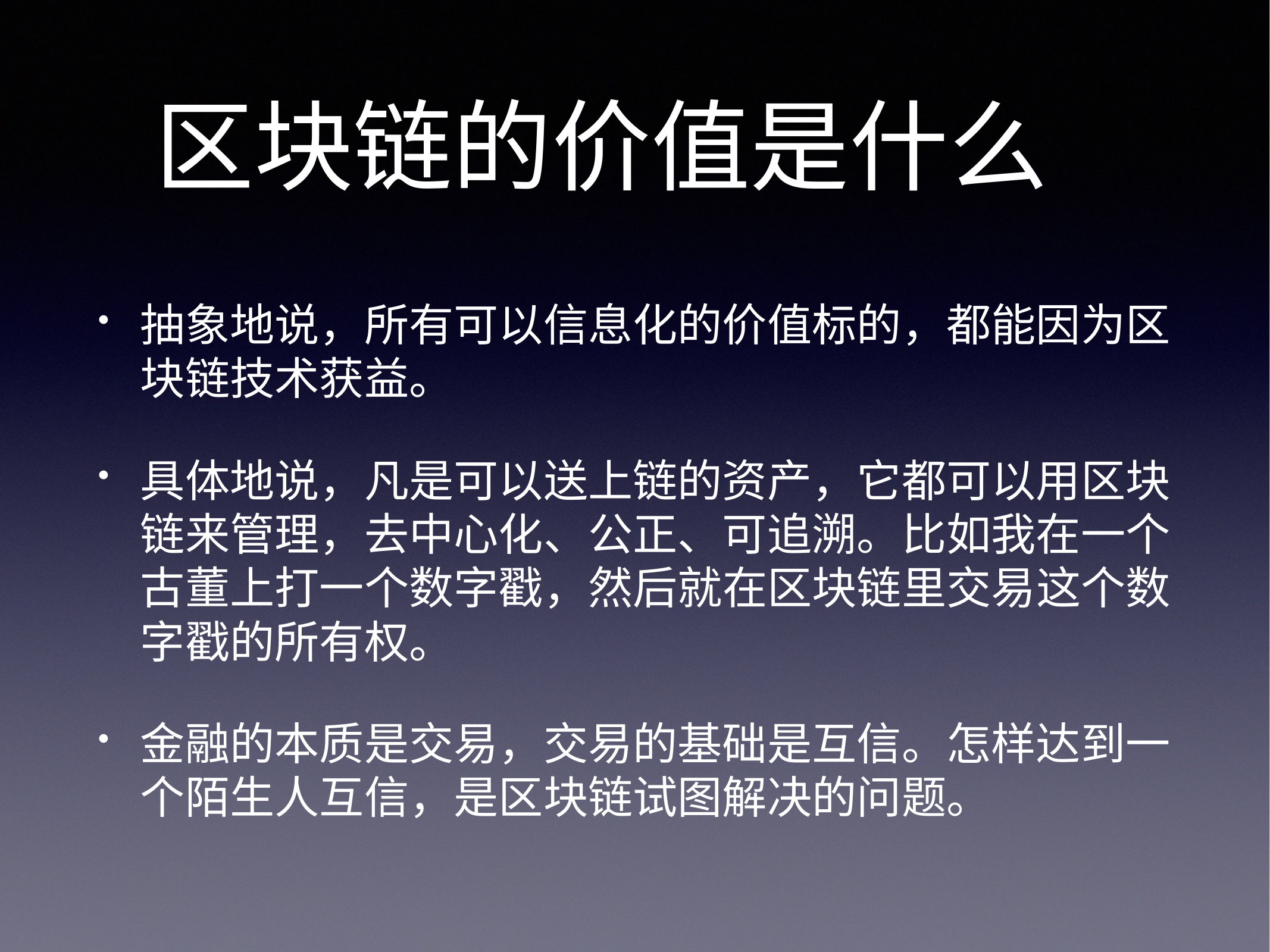

# 区块链的价值是什么
抽象地说，所有可以信息化的价值标的，都能因为区块链技术获益。
具体地说，凡是可以送上链的资产，它都可以用区块链来管理，去中心化、公正、可追溯。比如我在一个古董上打一个数字戳，然后就在区块链里交易这个数字戳的所有权。
金融的本质是交易，交易的基础是互信。怎样达到一个陌生人互信，是区块链试图解决的问题。